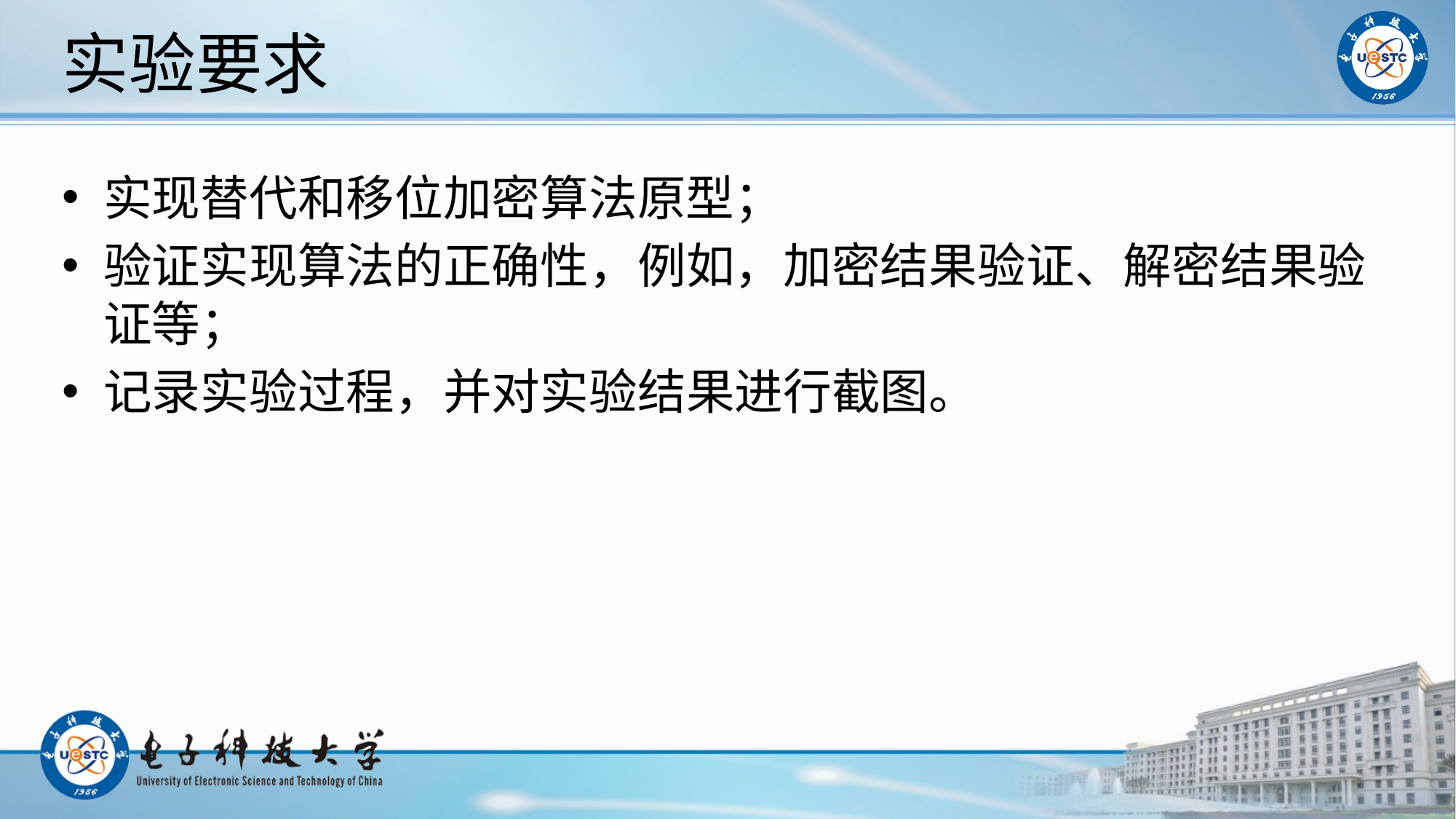

# 实验要求
实现替代和移位加密算法原型；
验证实现算法的正确性，例如，加密结果验证、解密结果验证等；
记录实验过程，并对实验结果进行截图。